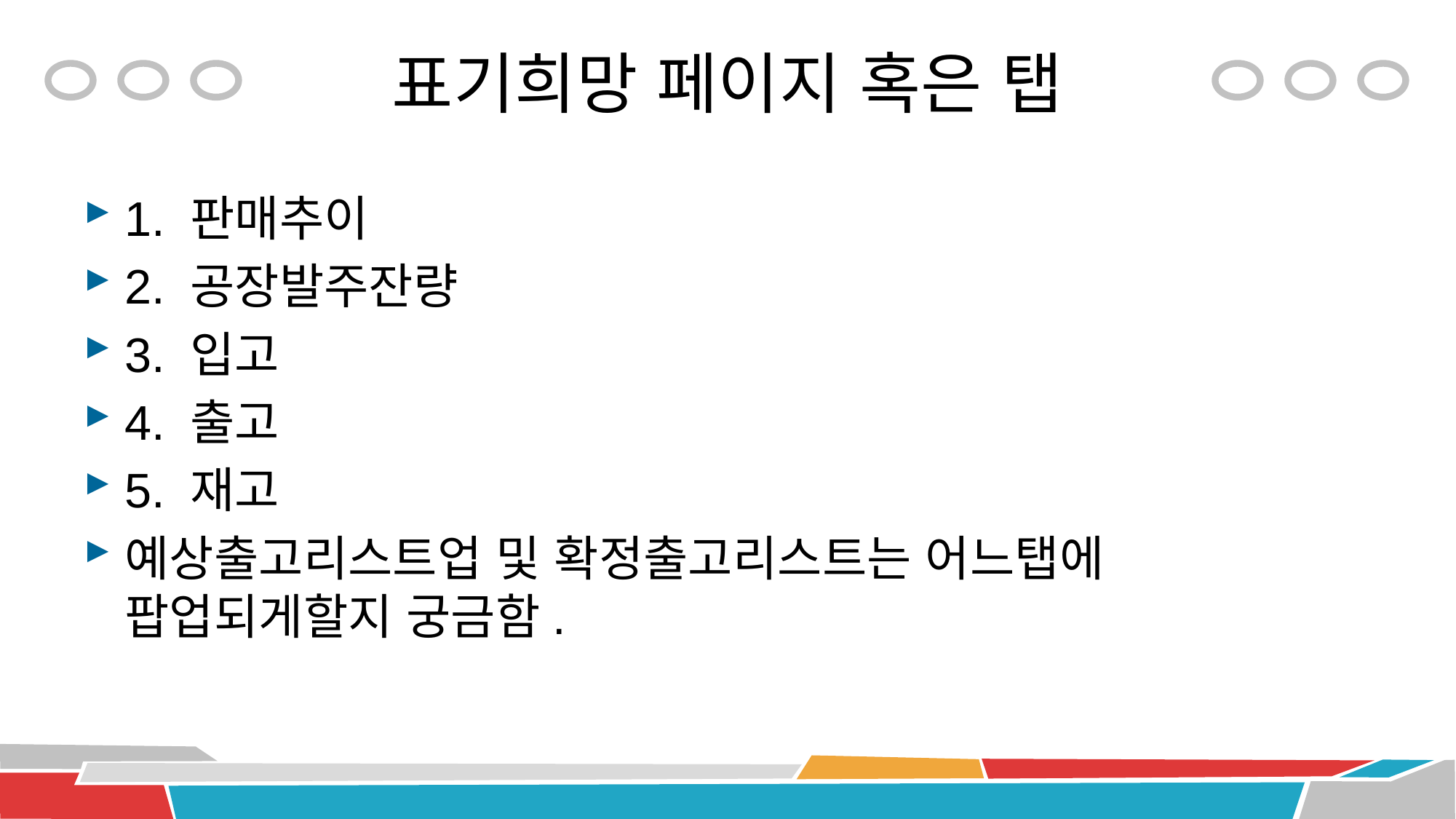

# 표기희망 페이지 혹은 탭
1. 판매추이
2. 공장발주잔량
3. 입고
4. 출고
5. 재고
예상출고리스트업 및 확정출고리스트는 어느탭에 팝업되게할지 궁금함.